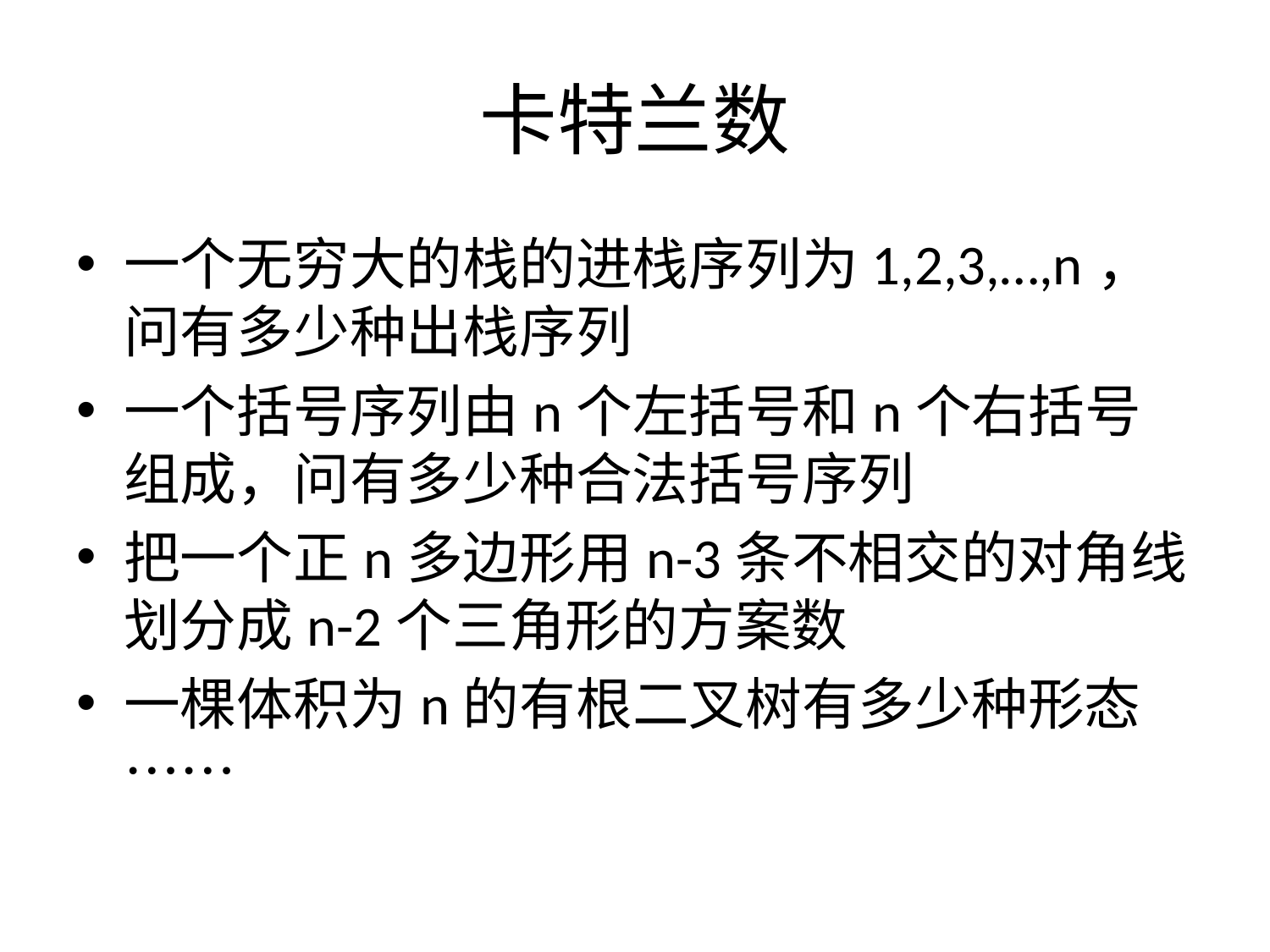

# 卡特兰数
一个无穷大的栈的进栈序列为1,2,3,…,n，问有多少种出栈序列
一个括号序列由n个左括号和n个右括号组成，问有多少种合法括号序列
把一个正n多边形用n-3条不相交的对角线划分成n-2个三角形的方案数
一棵体积为n的有根二叉树有多少种形态
……